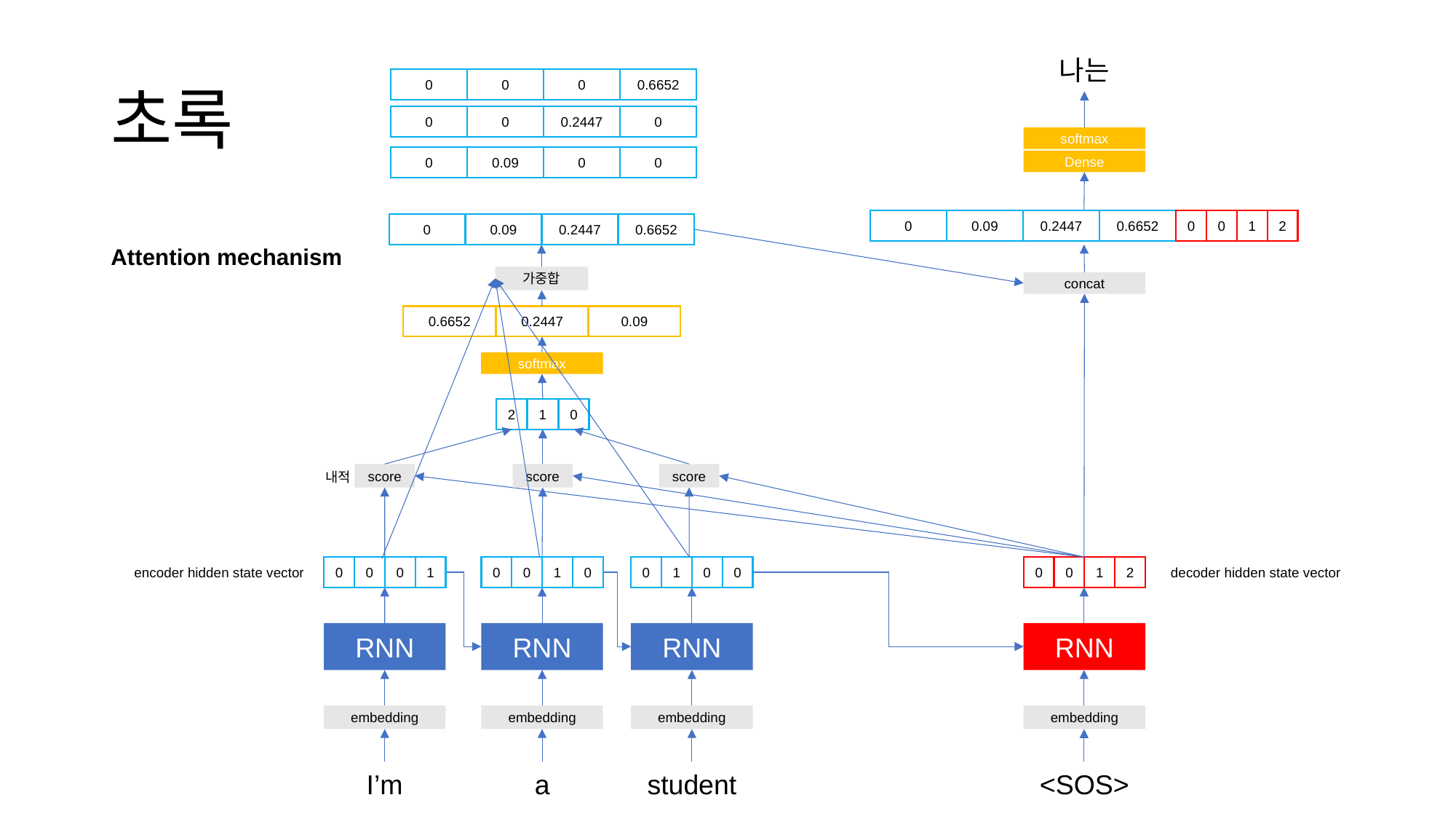

# 초록
나는
softmax
Dense
0
0
0
0.6652
0
0
0.2447
0
0
0.09
0
0
0
0.09
0.2447
0.6652
0
0
1
2
concat
0
0.09
0.2447
0.6652
Attention mechanism
가중합
0.6652
0.2447
0.09
softmax
2
score
1
score
0
score
내적
0
0
1
2
0
0
0
1
0
0
1
0
0
1
0
0
encoder hidden state vector
decoder hidden state vector
RNN
RNN
RNN
RNN
embedding
embedding
embedding
embedding
I’m
a
student
<SOS>
0
0
0
1
0
0
1
0
0
1
0
0